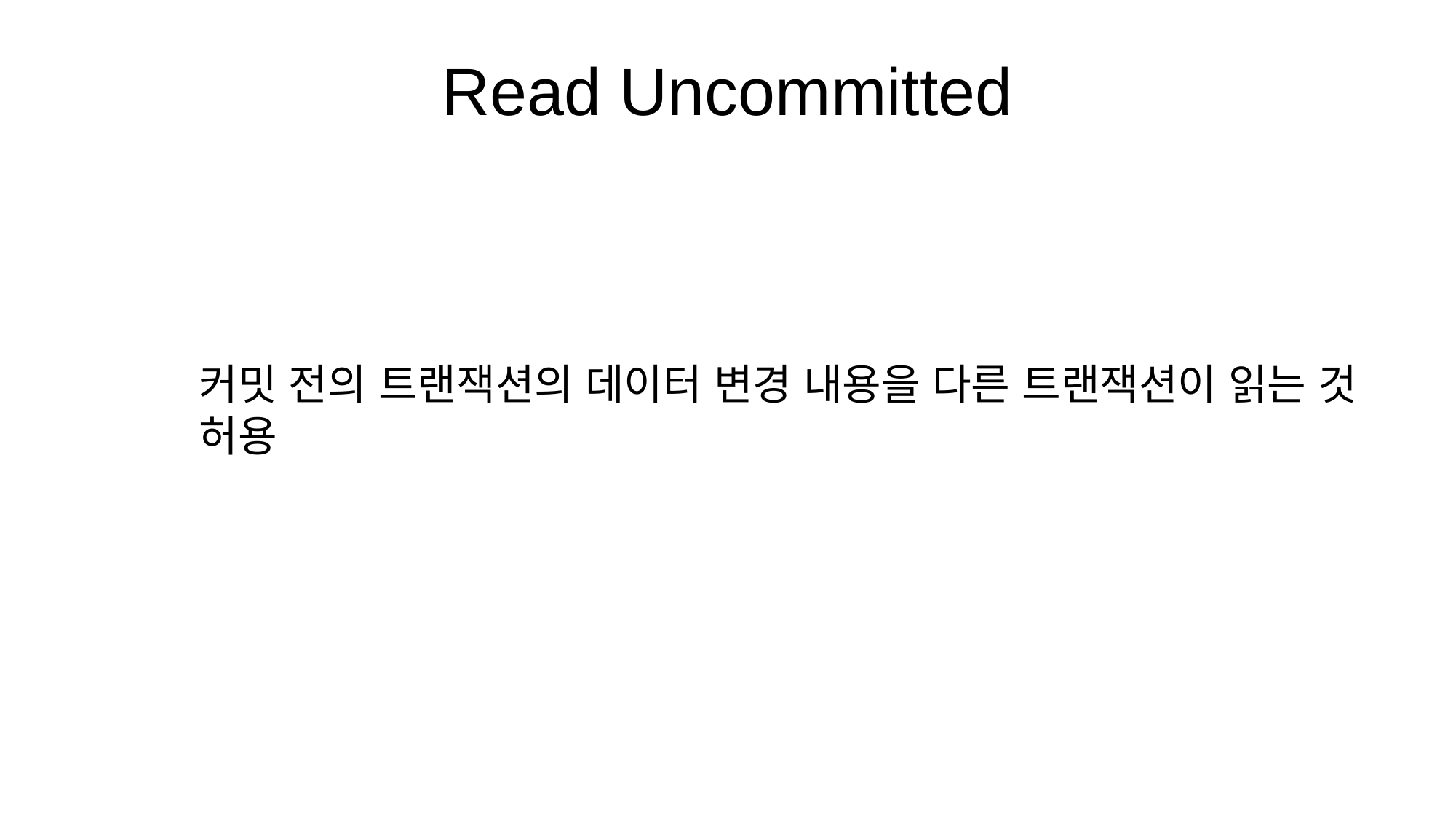

# Read Uncommitted
커밋 전의 트랜잭션의 데이터 변경 내용을 다른 트랜잭션이 읽는 것 허용